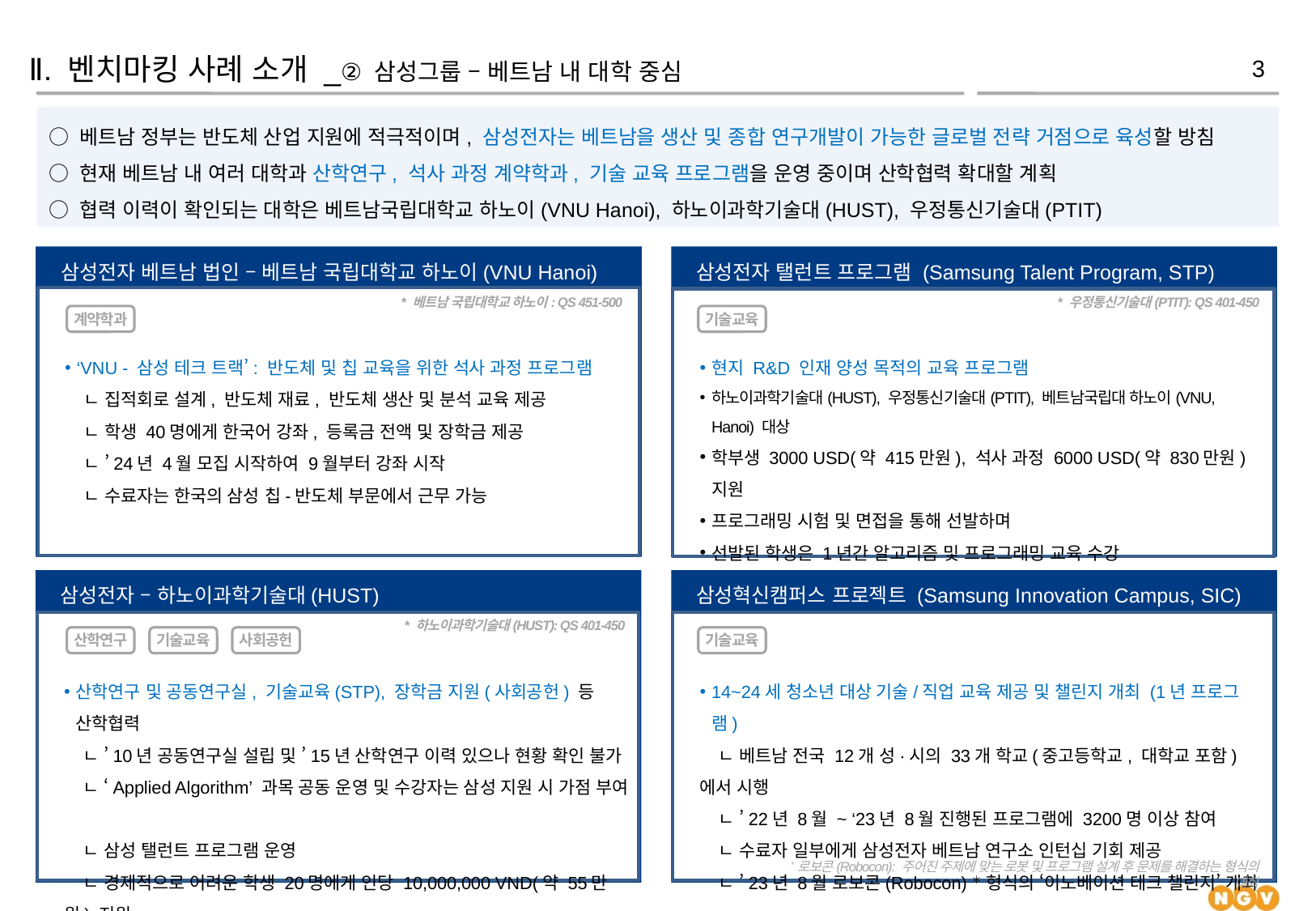

Ⅱ. 벤치마킹 사례 소개 _② 삼성그룹 – 베트남 내 대학 중심
3
○ 베트남 정부는 반도체 산업 지원에 적극적이며, 삼성전자는 베트남을 생산 및 종합 연구개발이 가능한 글로벌 전략 거점으로 육성할 방침
○ 현재 베트남 내 여러 대학과 산학연구, 석사 과정 계약학과, 기술 교육 프로그램을 운영 중이며 산학협력 확대할 계획
○ 협력 이력이 확인되는 대학은 베트남국립대학교 하노이(VNU Hanoi), 하노이과학기술대(HUST), 우정통신기술대(PTIT)

삼성전자 베트남 법인 – 베트남 국립대학교 하노이(VNU Hanoi)
* 베트남 국립대학교 하노이: QS 451-500
‘VNU - 삼성 테크 트랙’: 반도체 및 칩 교육을 위한 석사 과정 프로그램
   ㄴ 집적회로 설계, 반도체 재료, 반도체 생산 및 분석 교육 제공
   ㄴ 학생 40명에게 한국어 강좌, 등록금 전액 및 장학금 제공
   ㄴ ’24년 4월 모집 시작하여 9월부터 강좌 시작
   ㄴ 수료자는 한국의 삼성 칩-반도체 부문에서 근무 가능

삼성전자 탤런트 프로그램 (Samsung Talent Program, STP)
현지 R&D 인재 양성 목적의 교육 프로그램
하노이과학기술대(HUST), 우정통신기술대(PTIT), 베트남국립대 하노이(VNU, Hanoi) 대상
학부생 3000 USD(약 415만원), 석사 과정 6000 USD(약 830만원) 지원
프로그래밍 시험 및 면접을 통해 선발하며
선발된 학생은 1년간 알고리즘 및 프로그래밍 교육 수강
삼성전자 베트남 연구소 인턴십 기회 제공
* 우정통신기술대(PTIT): QS 401-450
계약학과

기술교육

삼성전자 – 하노이과학기술대(HUST)
산학연구 및 공동연구실, 기술교육(STP), 장학금 지원(사회공헌) 등 산학협력
   ㄴ ’10년 공동연구실 설립 및 ’15년 산학연구 이력 있으나 현황 확인 불가
   ㄴ ‘Applied Algorithm’ 과목 공동 운영 및 수강자는 삼성 지원 시 가점 부여
   ㄴ 삼성 탤런트 프로그램 운영
   ㄴ 경제적으로 어려운 학생 20명에게 인당 10,000,000 VND(약 55만원) 지원

삼성혁신캠퍼스 프로젝트 (Samsung Innovation Campus, SIC)
* 하노이과학기술대(HUST): QS 401-450
산학연구
기술교육
사회공헌

기술교육

14~24세 청소년 대상 기술/직업 교육 제공 및 챌린지 개최 (1년 프로그램)
   ㄴ 베트남 전국 12개 성·시의 33개 학교(중고등학교, 대학교 포함)에서 시행
   ㄴ ’22년 8월 ~ ‘23년 8월 진행된 프로그램에 3200명 이상 참여
   ㄴ 수료자 일부에게 삼성전자 베트남 연구소 인턴십 기회 제공
   ㄴ ’23년 8월 로보콘(Robocon)＊ 형식의 ‘이노베이션 테크 챌린지’ 개최
*로보콘(Robocon): 주어진 주제에 맞는 로봇 및 프로그램 설계 후 문제를 해결하는 형식의 대회